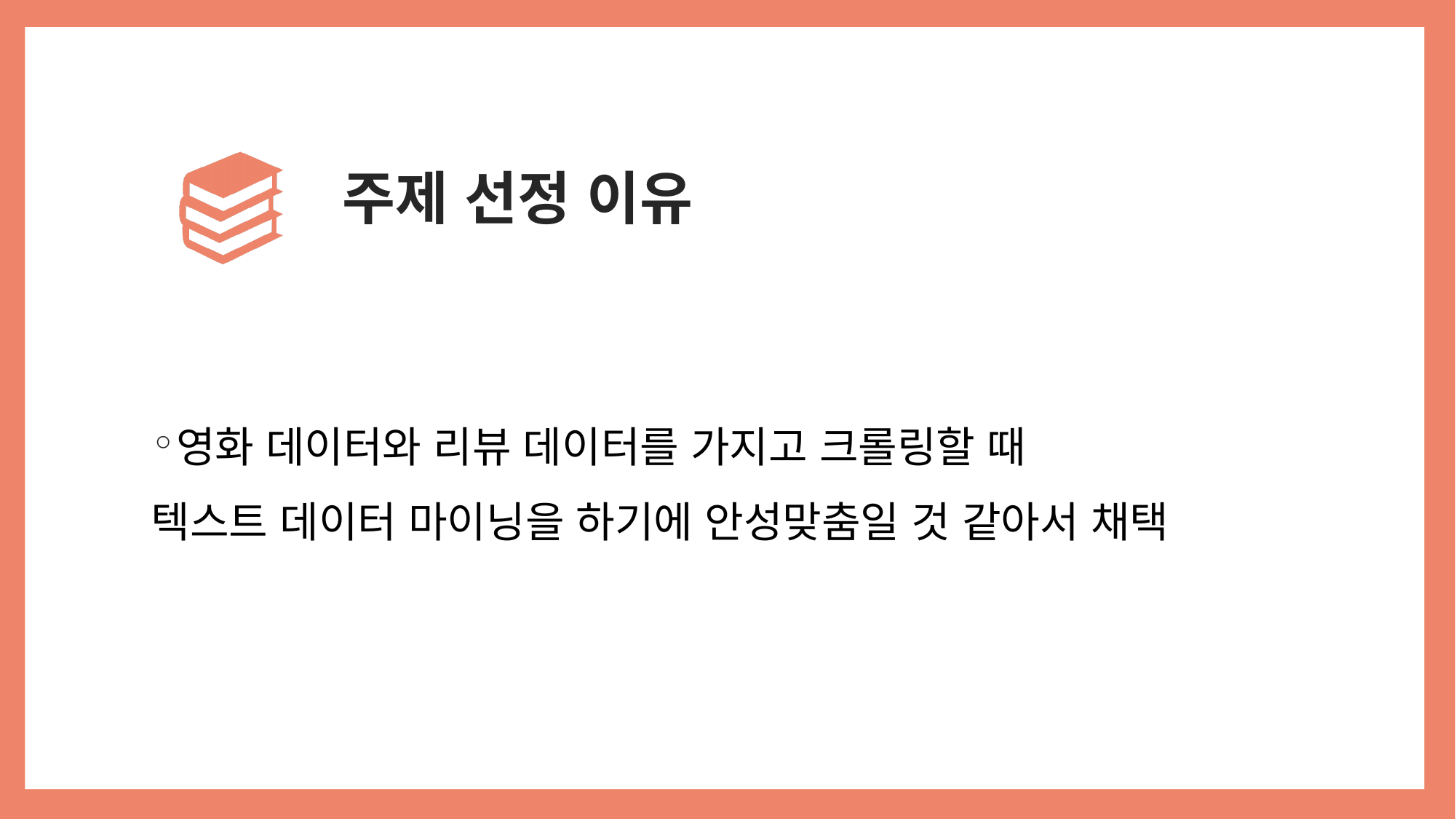

# 주제 선정 이유

영화 데이터와 리뷰 데이터를 가지고 크롤링할 때
텍스트 데이터 마이닝을 하기에 안성맞춤일 것 같아서 채택